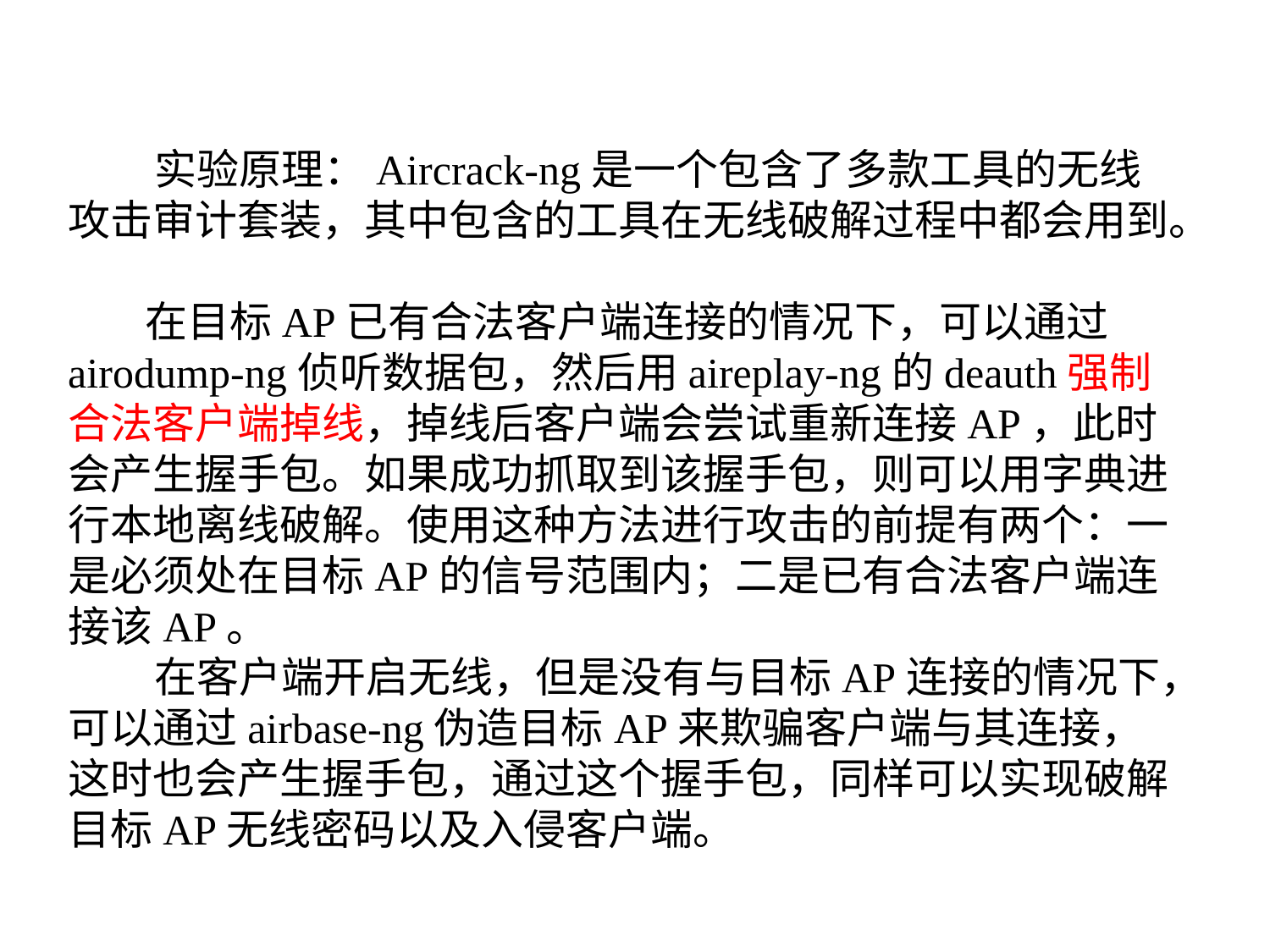

实验原理：Aircrack-ng是一个包含了多款工具的无线攻击审计套装，其中包含的工具在无线破解过程中都会用到。

       在目标AP已有合法客户端连接的情况下，可以通过airodump-ng侦听数据包，然后用aireplay-ng的deauth强制合法客户端掉线，掉线后客户端会尝试重新连接AP，此时会产生握手包。如果成功抓取到该握手包，则可以用字典进行本地离线破解。使用这种方法进行攻击的前提有两个：一是必须处在目标AP的信号范围内；二是已有合法客户端连接该AP。
        在客户端开启无线，但是没有与目标AP连接的情况下，可以通过airbase-ng伪造目标AP来欺骗客户端与其连接，这时也会产生握手包，通过这个握手包，同样可以实现破解目标AP无线密码以及入侵客户端。